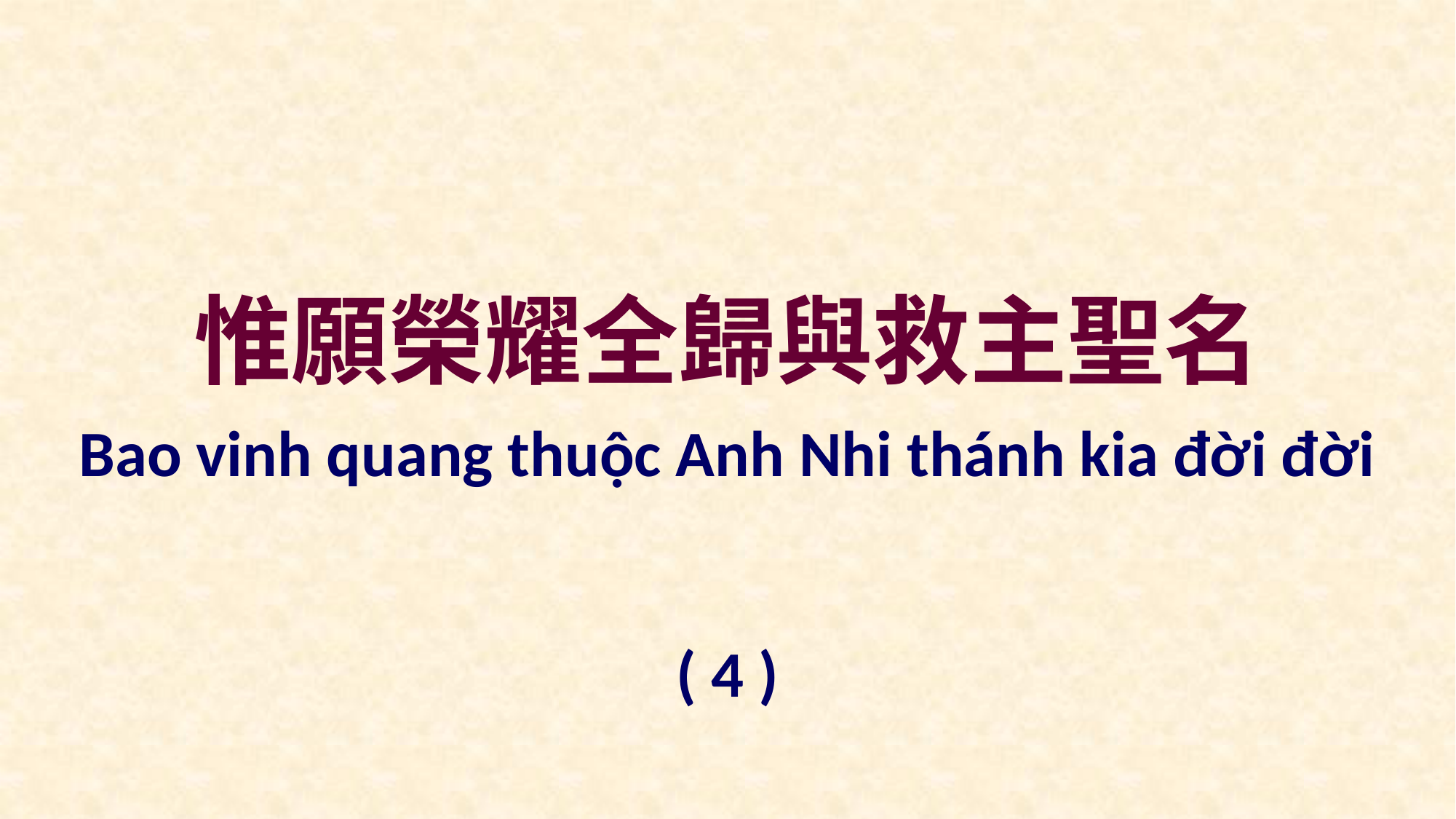

惟願榮耀全歸與救主聖名
Bao vinh quang thuộc Anh Nhi thánh kia đời đời
( 4 )